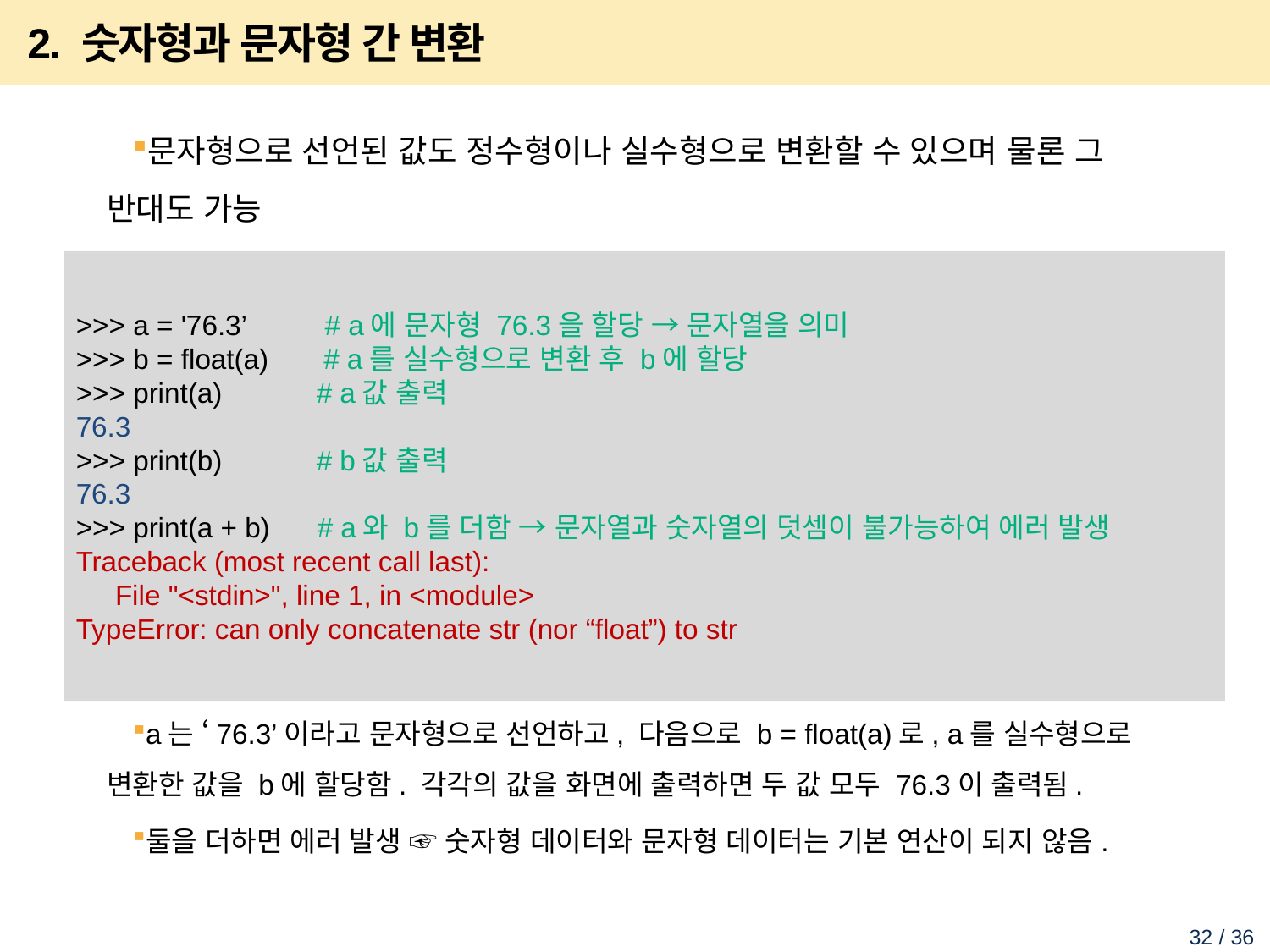

# 2. 숫자형과 문자형 간 변환
문자형으로 선언된 값도 정수형이나 실수형으로 변환할 수 있으며 물론 그 반대도 가능

a는 ‘76.3’이라고 문자형으로 선언하고, 다음으로 b = float(a)로, a를 실수형으로 변환한 값을 b에 할당함. 각각의 값을 화면에 출력하면 두 값 모두 76.3이 출력됨.
둘을 더하면 에러 발생 ☞ 숫자형 데이터와 문자형 데이터는 기본 연산이 되지 않음.
>>> a = '76.3’          # a에 문자형 76.3을 할당 → 문자열을 의미
>>> b = float(a)       # a를 실수형으로 변환 후 b에 할당
>>> print(a)            # a값 출력
76.3
>>> print(b)            # b값 출력
76.3
>>> print(a + b)      # a와 b를 더함 → 문자열과 숫자열의 덧셈이 불가능하여 에러 발생
Traceback (most recent call last):
     File "<stdin>", line 1, in <module>
TypeError: can only concatenate str (nor “float”) to str